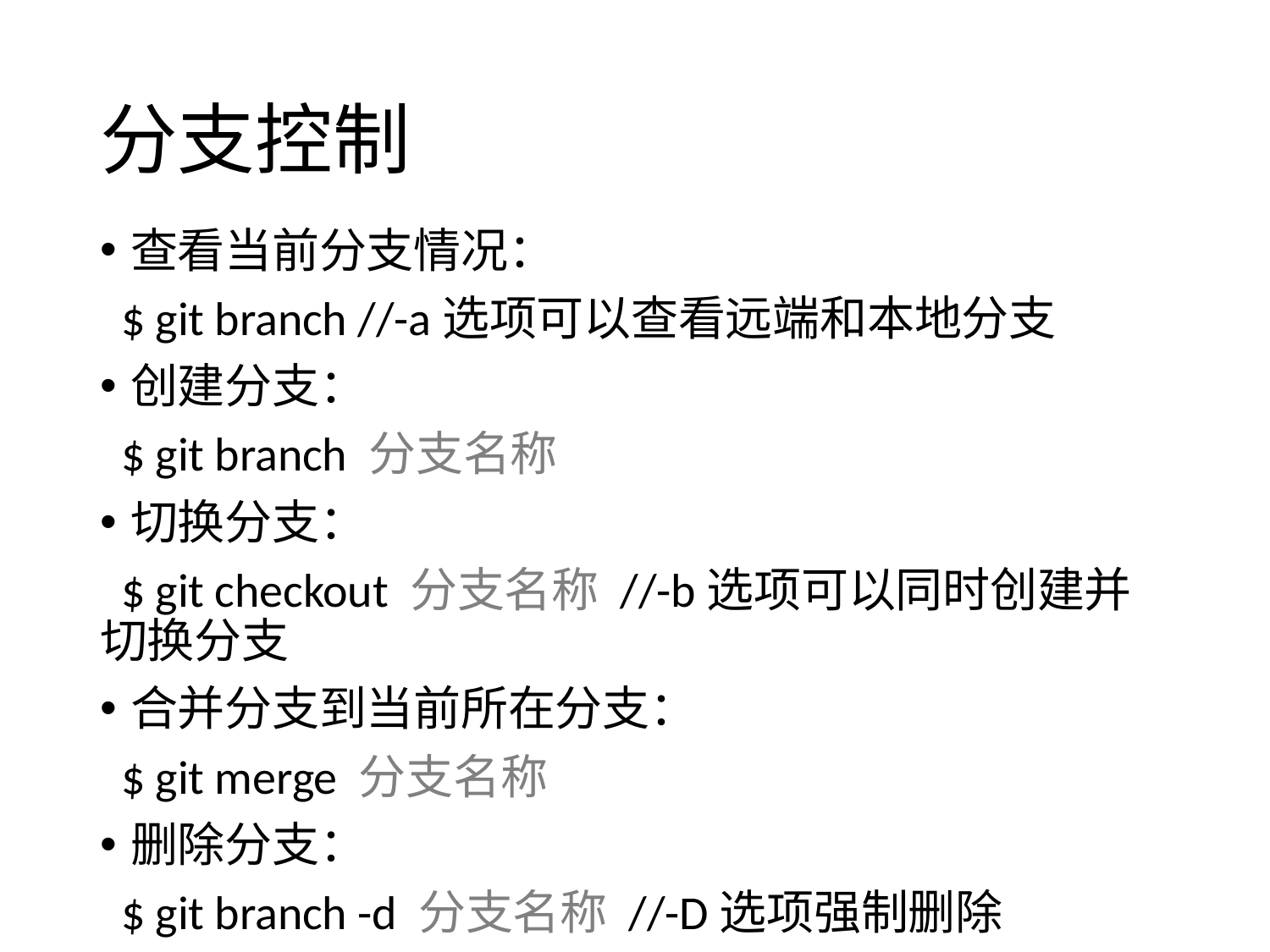

# 分支控制
查看当前分支情况：
  $ git branch //-a选项可以查看远端和本地分支
创建分支：
  $ git branch 分支名称
切换分支：
  $ git checkout 分支名称 //-b选项可以同时创建并切换分支
合并分支到当前所在分支：
  $ git merge 分支名称
删除分支：
  $ git branch -d 分支名称 //-D选项强制删除